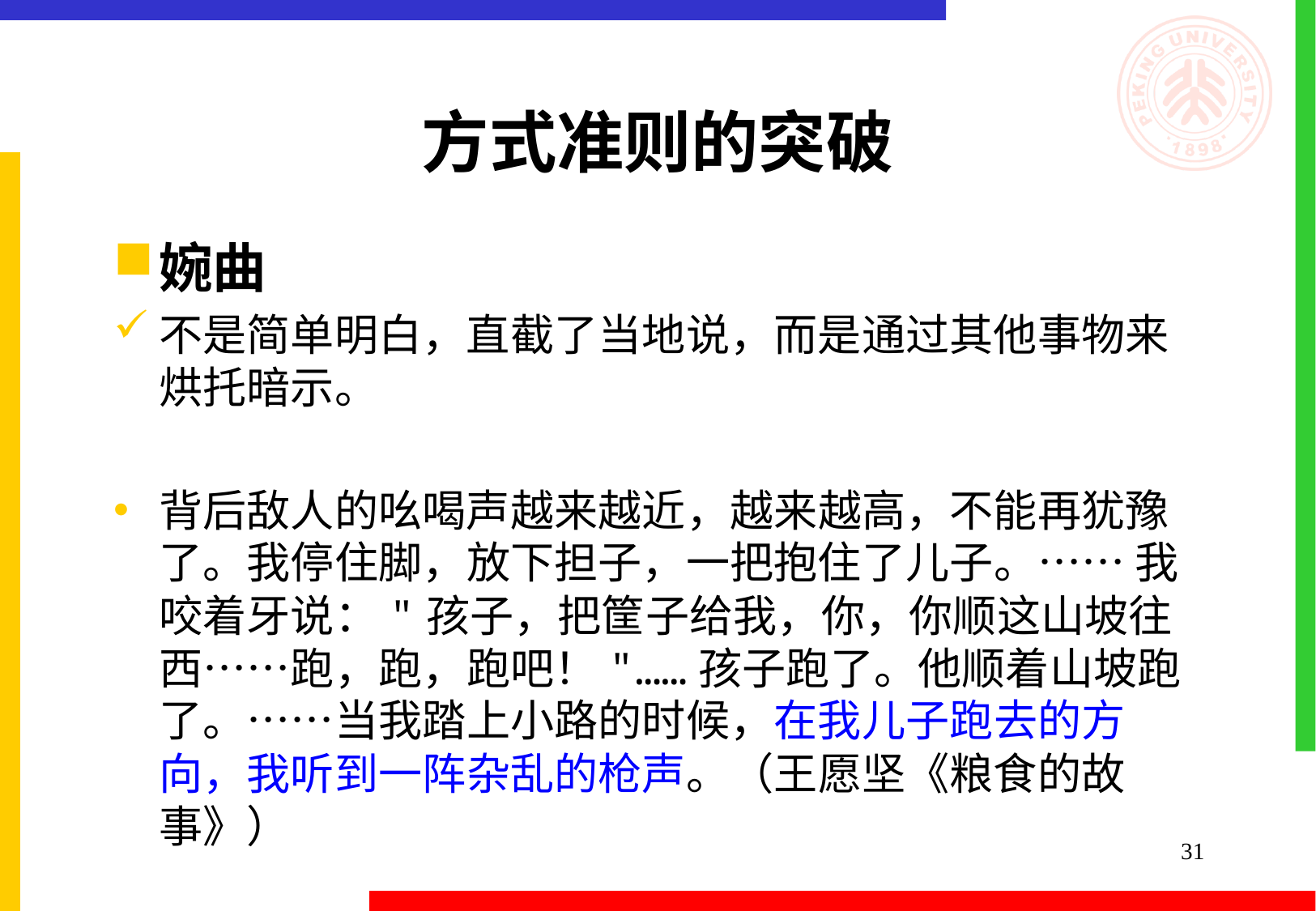

# 方式准则的突破
婉曲
不是简单明白，直截了当地说，而是通过其他事物来烘托暗示。

背后敌人的吆喝声越来越近，越来越高，不能再犹豫了。我停住脚，放下担子，一把抱住了儿子。…… 我咬着牙说："孩子，把筐子给我，你，你顺这山坡往西……跑，跑，跑吧！"……孩子跑了。他顺着山坡跑了。……当我踏上小路的时候，在我儿子跑去的方向，我听到一阵杂乱的枪声。（王愿坚《粮食的故事》）
31